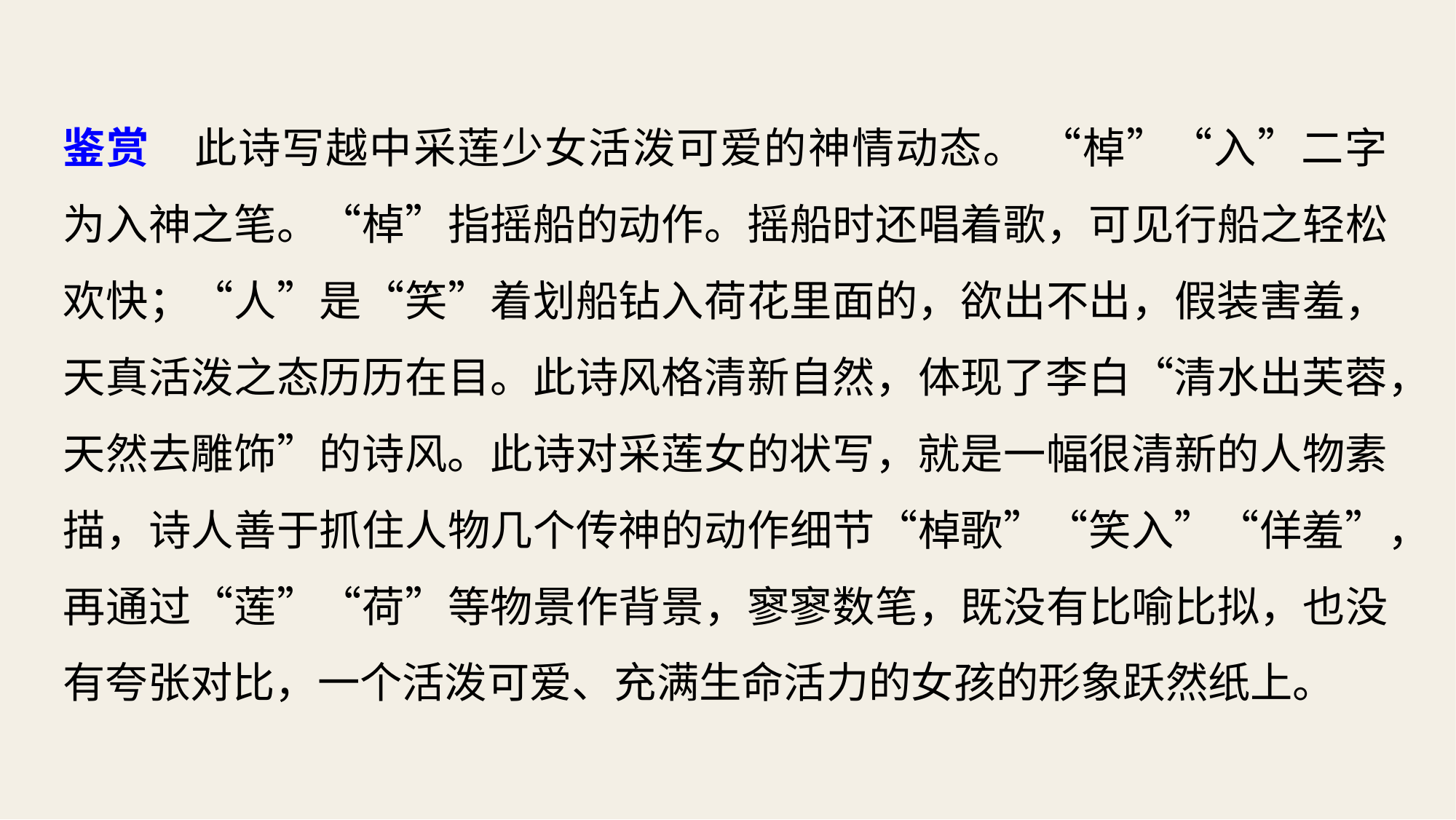

鉴赏　此诗写越中采莲少女活泼可爱的神情动态。 “棹”“入”二字为入神之笔。“棹”指摇船的动作。摇船时还唱着歌，可见行船之轻松欢快；“人”是“笑”着划船钻入荷花里面的，欲出不出，假装害羞，天真活泼之态历历在目。此诗风格清新自然，体现了李白“清水出芙蓉，天然去雕饰”的诗风。此诗对采莲女的状写，就是一幅很清新的人物素描，诗人善于抓住人物几个传神的动作细节“棹歌”“笑入”“佯羞”，再通过“莲”“荷”等物景作背景，寥寥数笔，既没有比喻比拟，也没有夸张对比，一个活泼可爱、充满生命活力的女孩的形象跃然纸上。